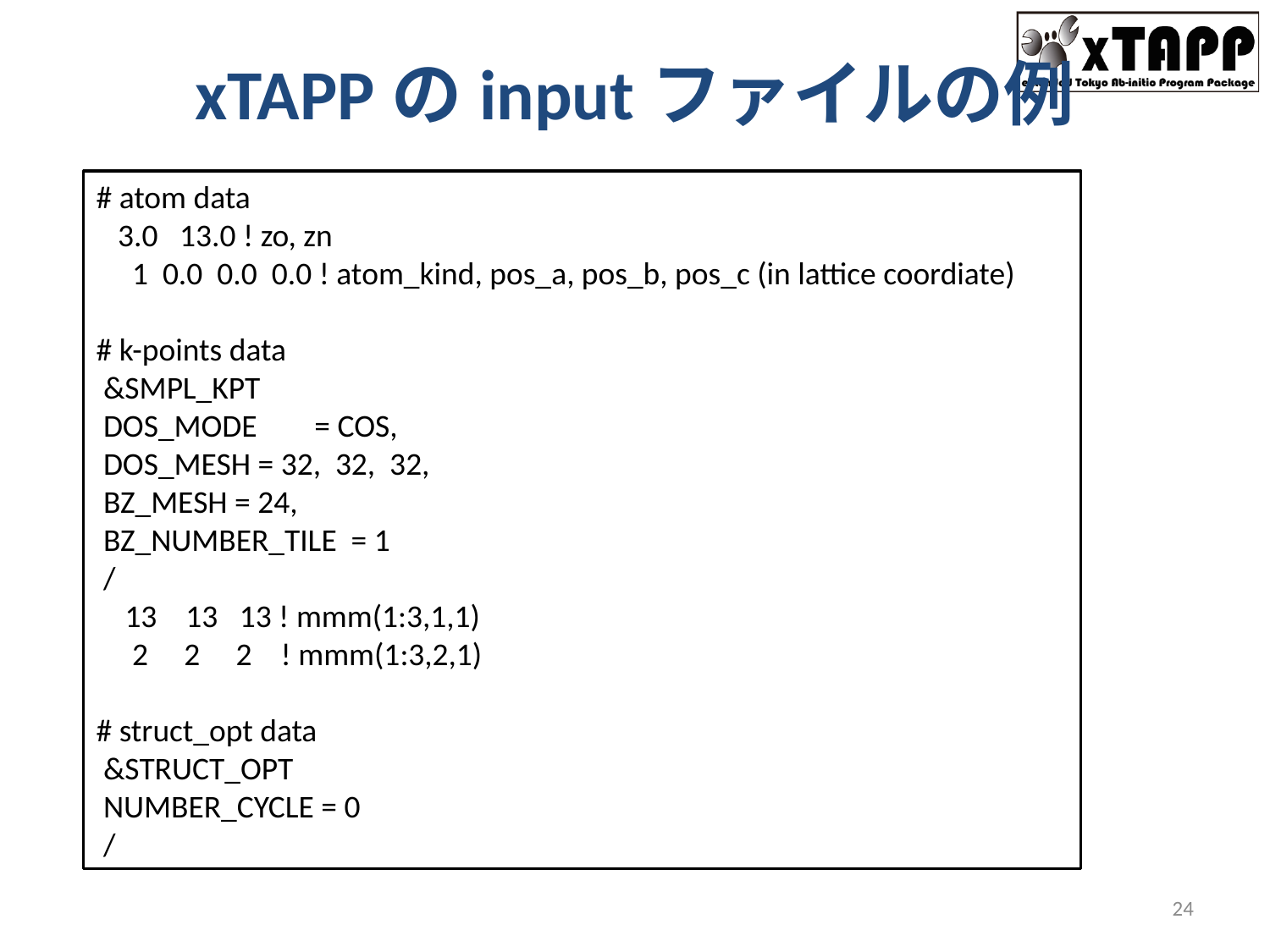

# xTAPPのinputファイルの例
# atom data
   3.0   13.0 ! zo, zn
     1  0.0  0.0  0.0 ! atom_kind, pos_a, pos_b, pos_c (in lattice coordiate)

# k-points data
 &SMPL_KPT
 DOS_MODE        = COS,
 DOS_MESH = 32,  32,  32,
 BZ_MESH = 24,
 BZ_NUMBER_TILE  = 1
 /
    13    13   13 ! mmm(1:3,1,1)
     2     2     2    ! mmm(1:3,2,1)

# struct_opt data
 &STRUCT_OPT
 NUMBER_CYCLE = 0
 /
24